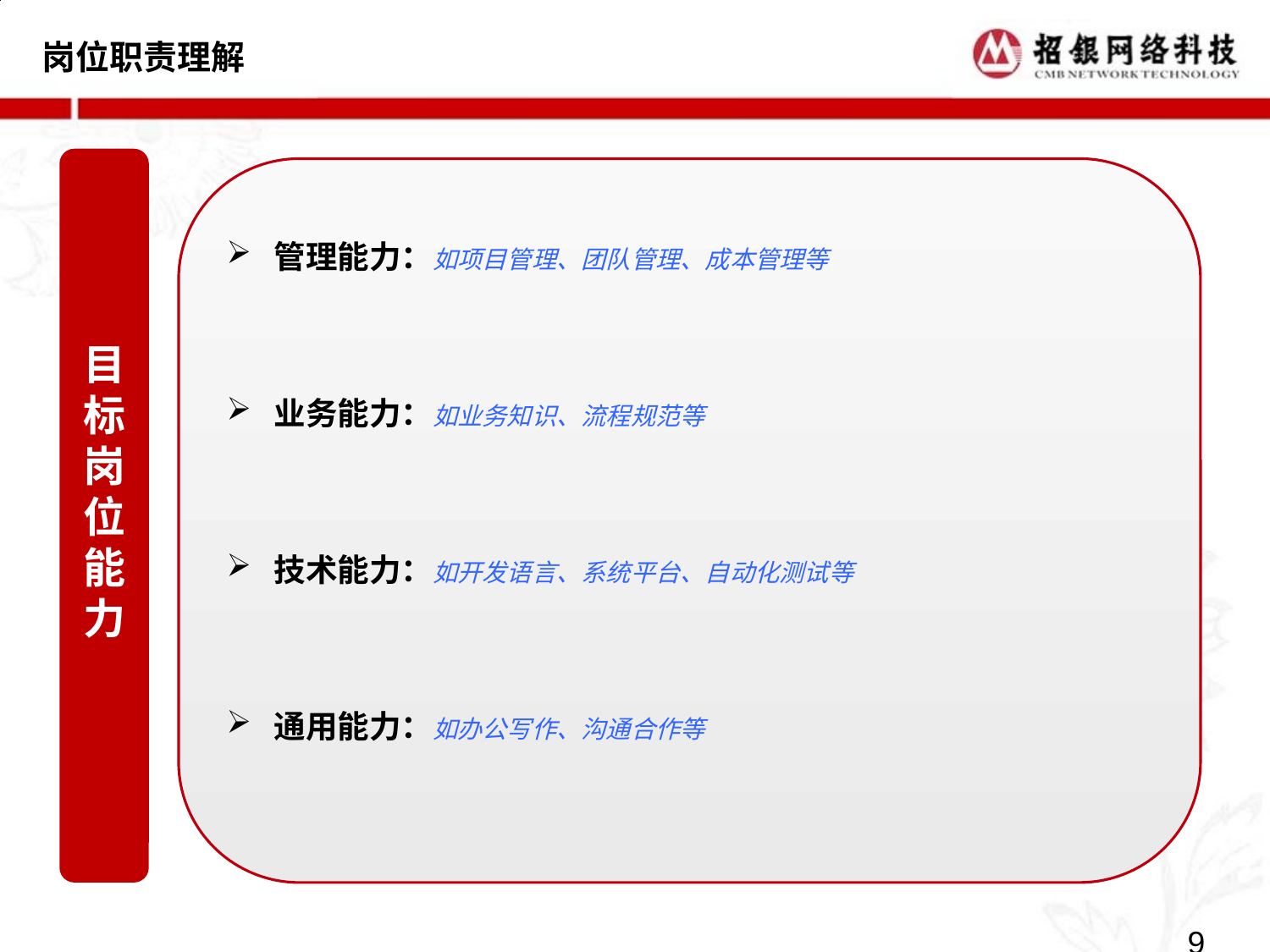

岗位职责理解
管理能力：如项目管理、团队管理、成本管理等

业务能力：如业务知识、流程规范等

技术能力：如开发语言、系统平台、自动化测试等

通用能力：如办公写作、沟通合作等

目
标
岗
位
能
力

9